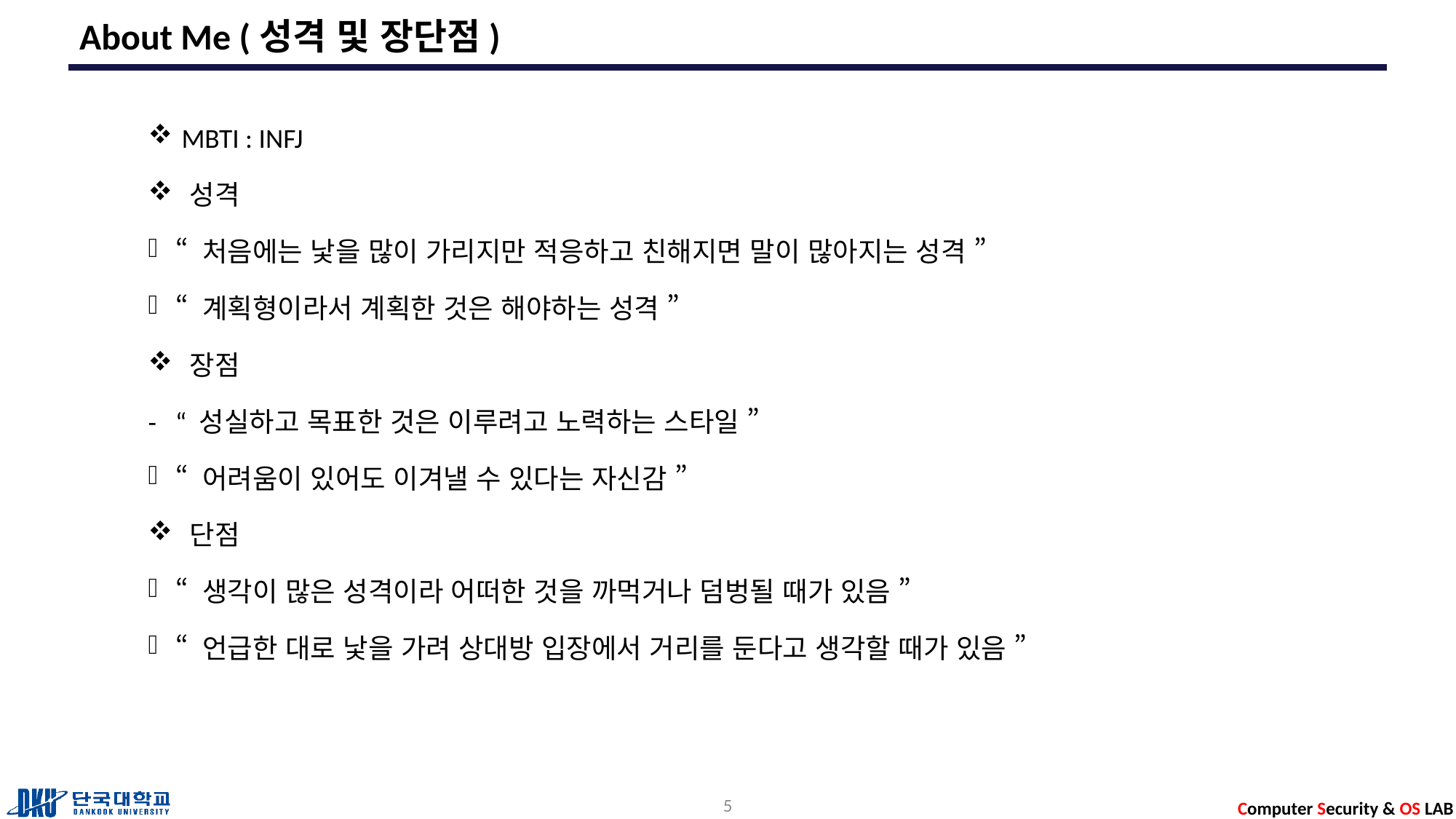

# About Me (성격 및 장단점)
 MBTI : INFJ
 성격
“ 처음에는 낯을 많이 가리지만 적응하고 친해지면 말이 많아지는 성격 ”
“ 계획형이라서 계획한 것은 해야하는 성격 ”
 장점
-   “ 성실하고 목표한 것은 이루려고 노력하는 스타일 ”
“ 어려움이 있어도 이겨낼 수 있다는 자신감 ”
 단점
“ 생각이 많은 성격이라 어떠한 것을 까먹거나 덤벙될 때가 있음 ”
“ 언급한 대로 낯을 가려 상대방 입장에서 거리를 둔다고 생각할 때가 있음 ”
5